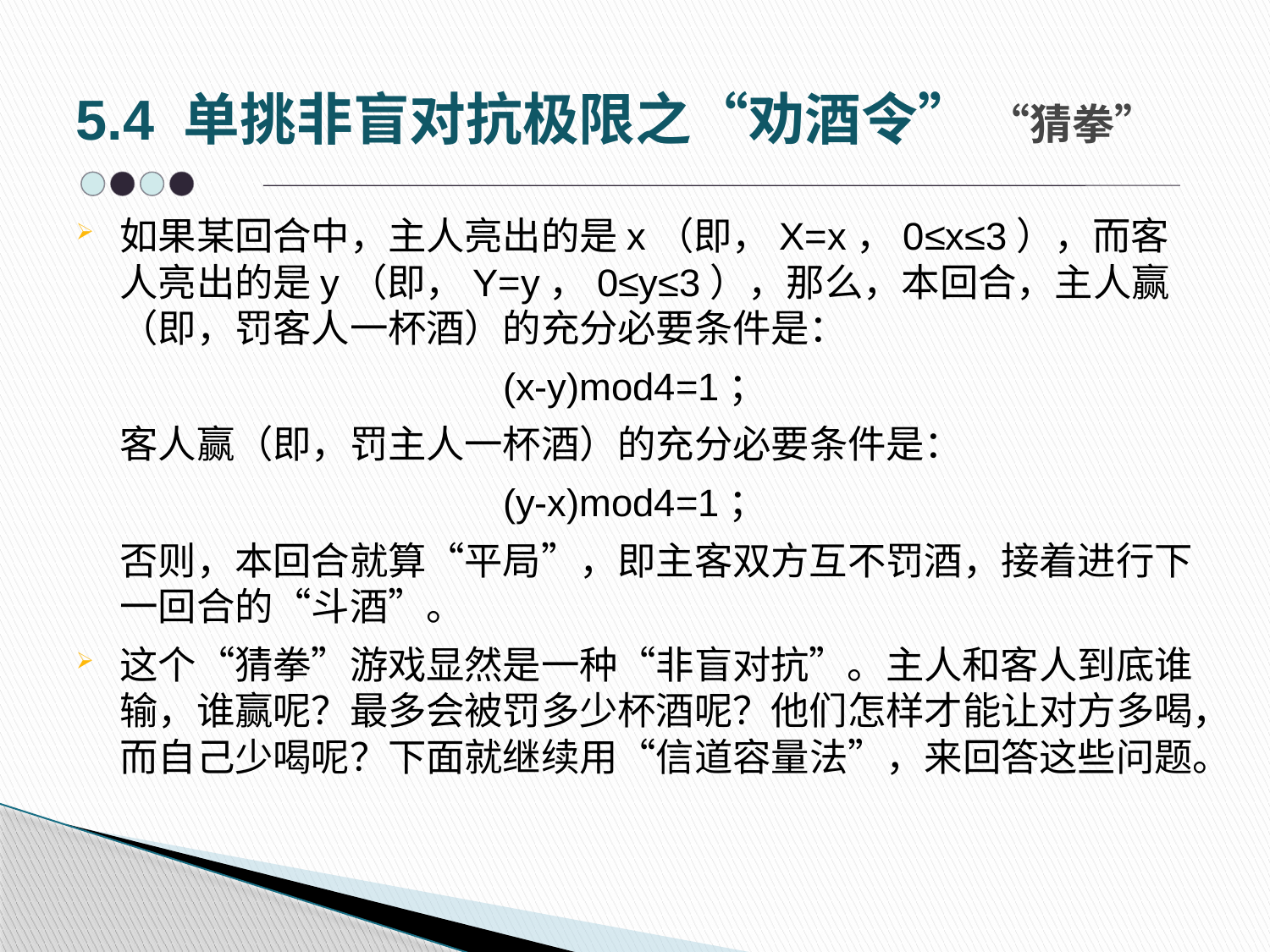

# 5.4 单挑非盲对抗极限之“劝酒令” “猜拳”

如果某回合中，主人亮出的是x（即，X=x，0≤x≤3），而客人亮出的是y（即，Y=y，0≤y≤3），那么，本回合，主人赢（即，罚客人一杯酒）的充分必要条件是：
(x-y)mod4=1；
	客人赢（即，罚主人一杯酒）的充分必要条件是：
(y-x)mod4=1；
	否则，本回合就算“平局”，即主客双方互不罚酒，接着进行下一回合的“斗酒”。
这个“猜拳”游戏显然是一种“非盲对抗”。主人和客人到底谁输，谁赢呢？最多会被罚多少杯酒呢？他们怎样才能让对方多喝，而自己少喝呢？下面就继续用“信道容量法”，来回答这些问题。